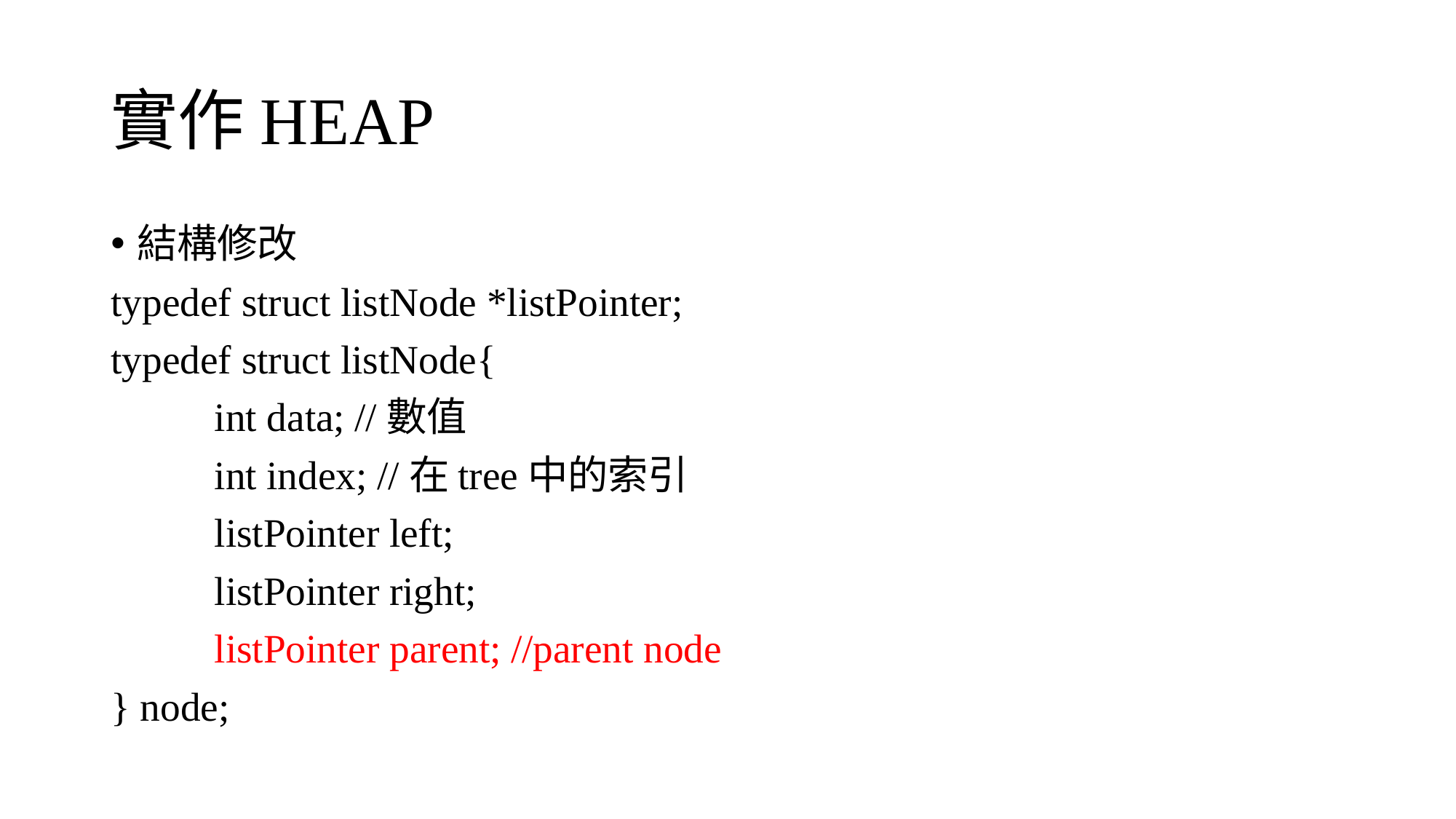

# 實作HEAP
結構修改
typedef struct listNode *listPointer;
typedef struct listNode{
	int data; //數值
	int index; //在tree中的索引
	listPointer left;
	listPointer right;
	listPointer parent; //parent node
} node;